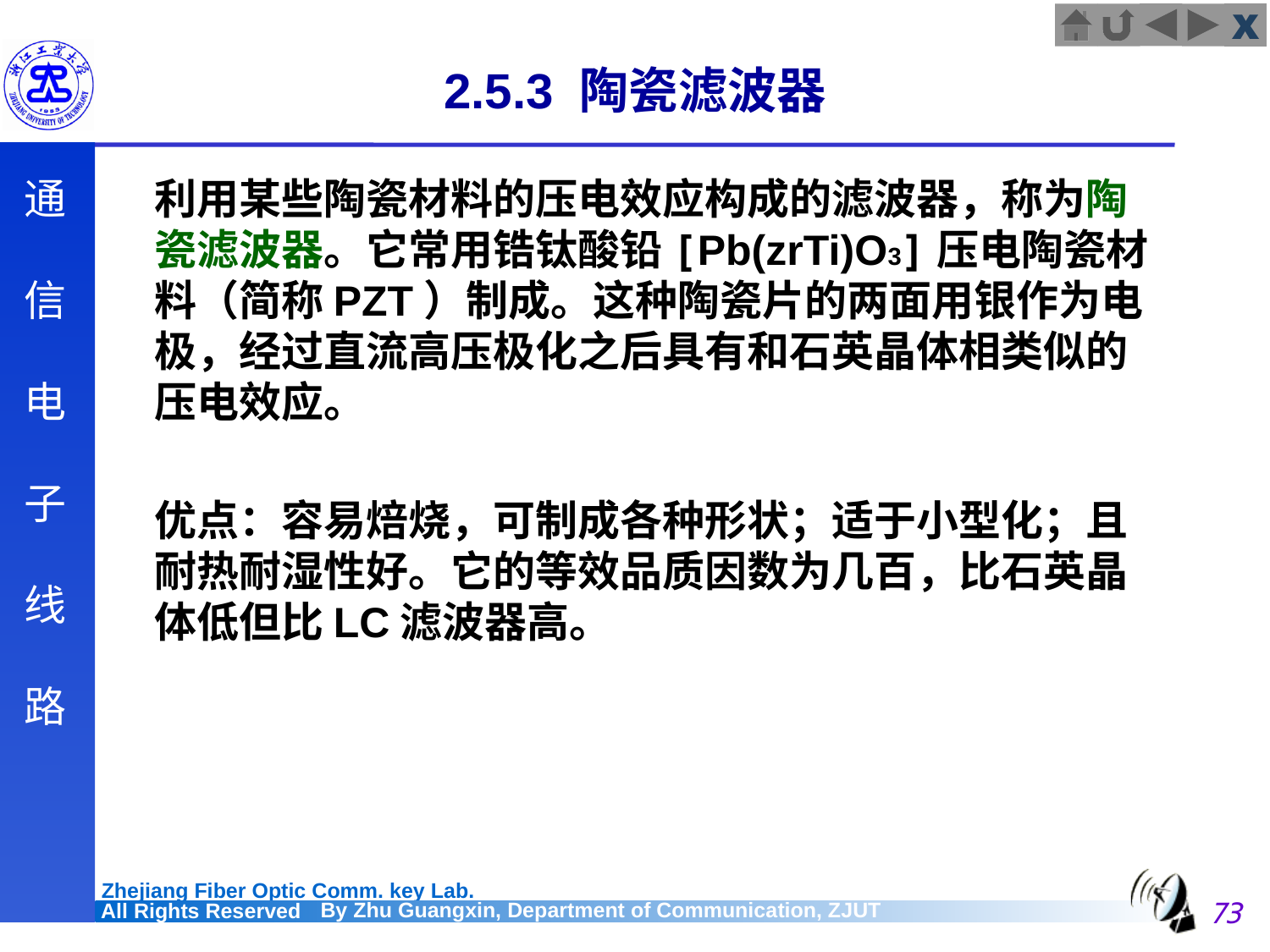

# 2.5.3 陶瓷滤波器
	利用某些陶瓷材料的压电效应构成的滤波器，称为陶瓷滤波器。它常用锆钛酸铅[Pb(zrTi)O3]压电陶瓷材料（简称PZT）制成。这种陶瓷片的两面用银作为电极，经过直流高压极化之后具有和石英晶体相类似的压电效应。

	优点：容易焙烧，可制成各种形状；适于小型化；且耐热耐湿性好。它的等效品质因数为几百，比石英晶体低但比LC滤波器高。